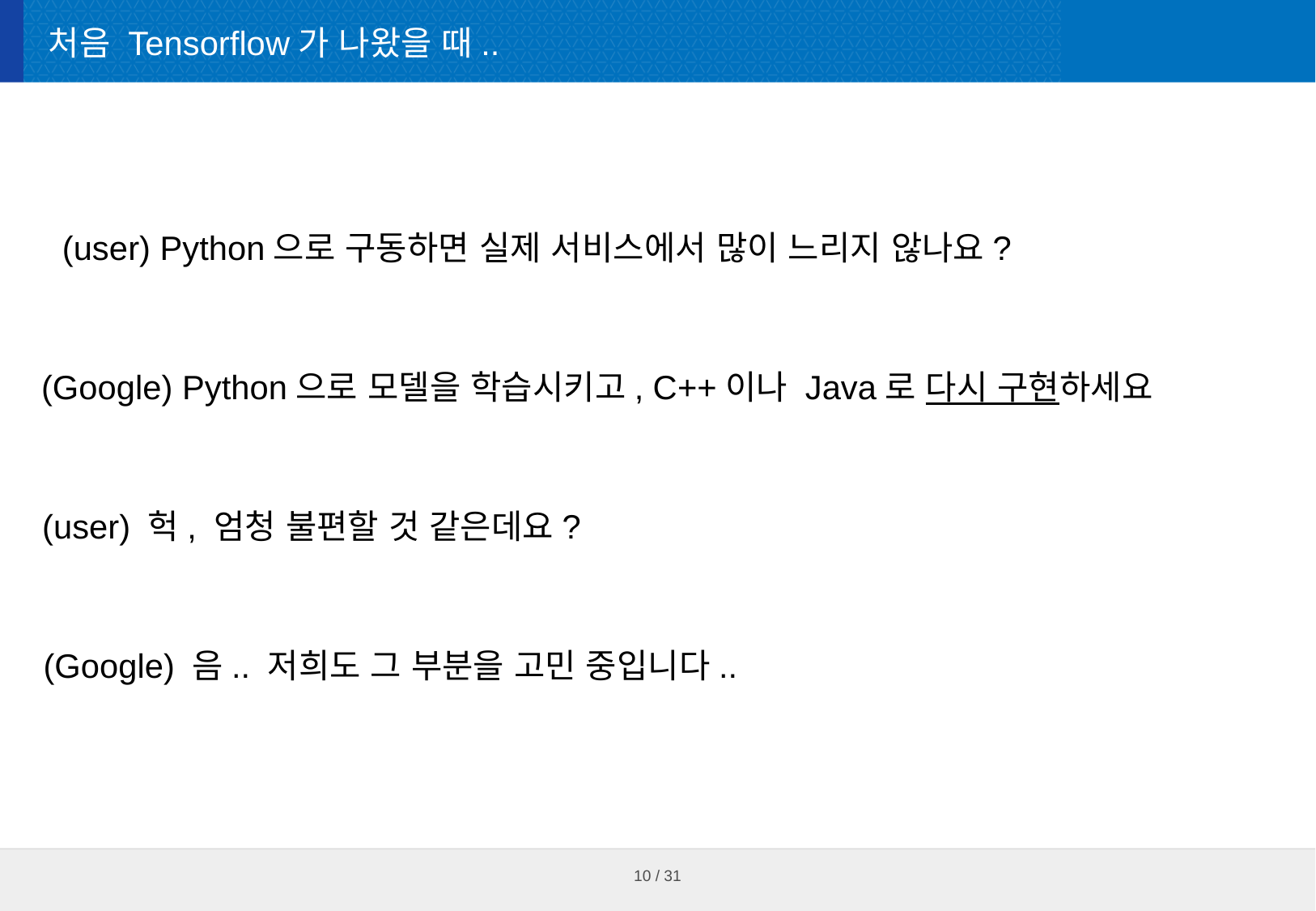

# 처음 Tensorflow가 나왔을 때..
(user) Python으로 구동하면 실제 서비스에서 많이 느리지 않나요?
(Google) Python으로 모델을 학습시키고, C++이나 Java로 다시 구현하세요
(user) 헉, 엄청 불편할 것 같은데요?
(Google) 음.. 저희도 그 부분을 고민 중입니다..